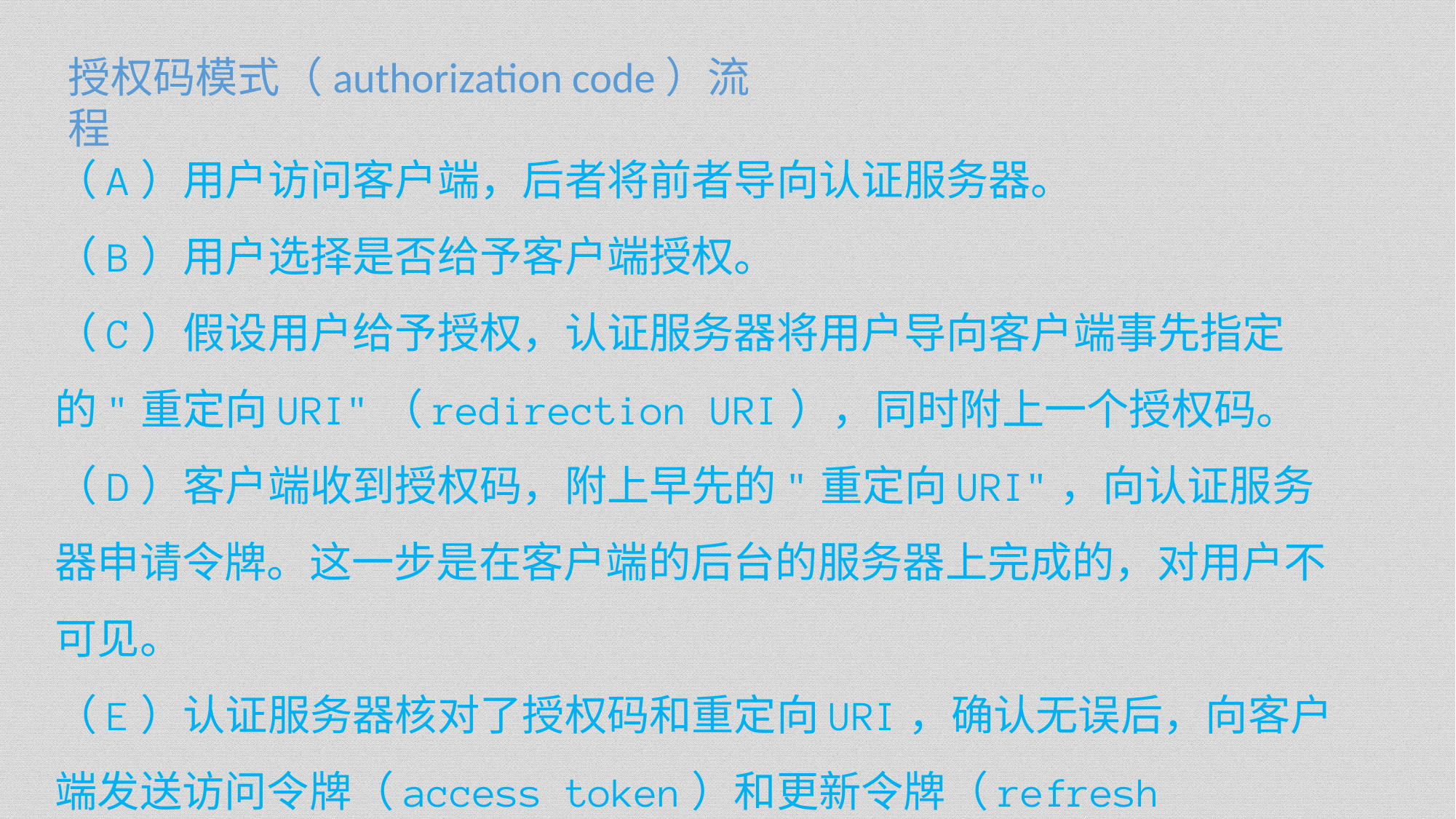

授权码模式（authorization code）流程
（A）用户访问客户端，后者将前者导向认证服务器。
（B）用户选择是否给予客户端授权。
（C）假设用户给予授权，认证服务器将用户导向客户端事先指定的"重定向URI"（redirection URI），同时附上一个授权码。
（D）客户端收到授权码，附上早先的"重定向URI"，向认证服务器申请令牌。这一步是在客户端的后台的服务器上完成的，对用户不可见。
（E）认证服务器核对了授权码和重定向URI，确认无误后，向客户端发送访问令牌（access token）和更新令牌（refresh token）。